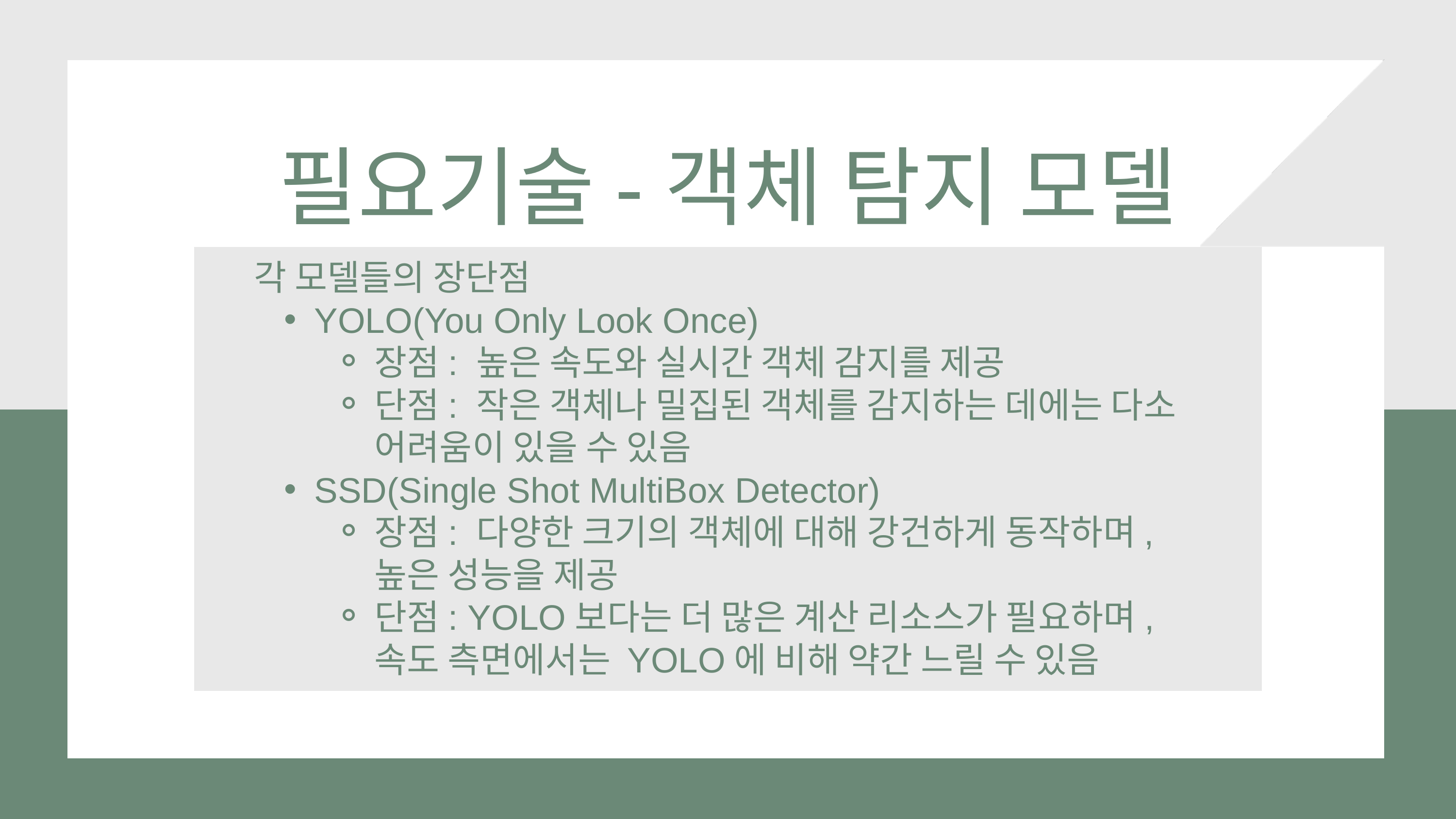

필요기술-객체 탐지 모델

각 모델들의 장단점
YOLO(You Only Look Once)
장점: 높은 속도와 실시간 객체 감지를 제공
단점: 작은 객체나 밀집된 객체를 감지하는 데에는 다소 어려움이 있을 수 있음
SSD(Single Shot MultiBox Detector)
장점: 다양한 크기의 객체에 대해 강건하게 동작하며, 높은 성능을 제공
단점: YOLO보다는 더 많은 계산 리소스가 필요하며, 속도 측면에서는 YOLO에 비해 약간 느릴 수 있음